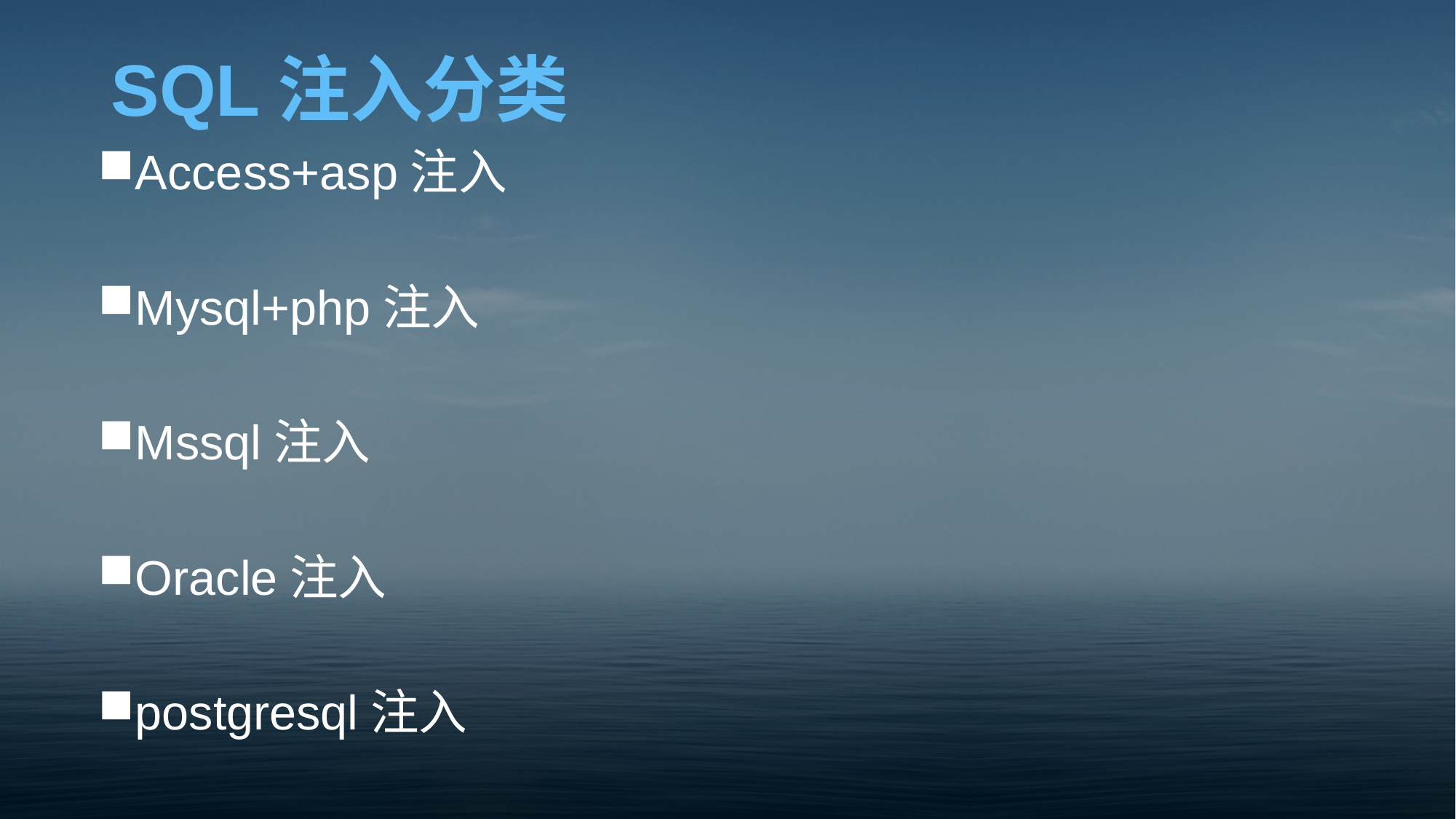

# SQL注入分类
Access+asp注入

Mysql+php注入

Mssql注入

Oracle注入

postgresql注入